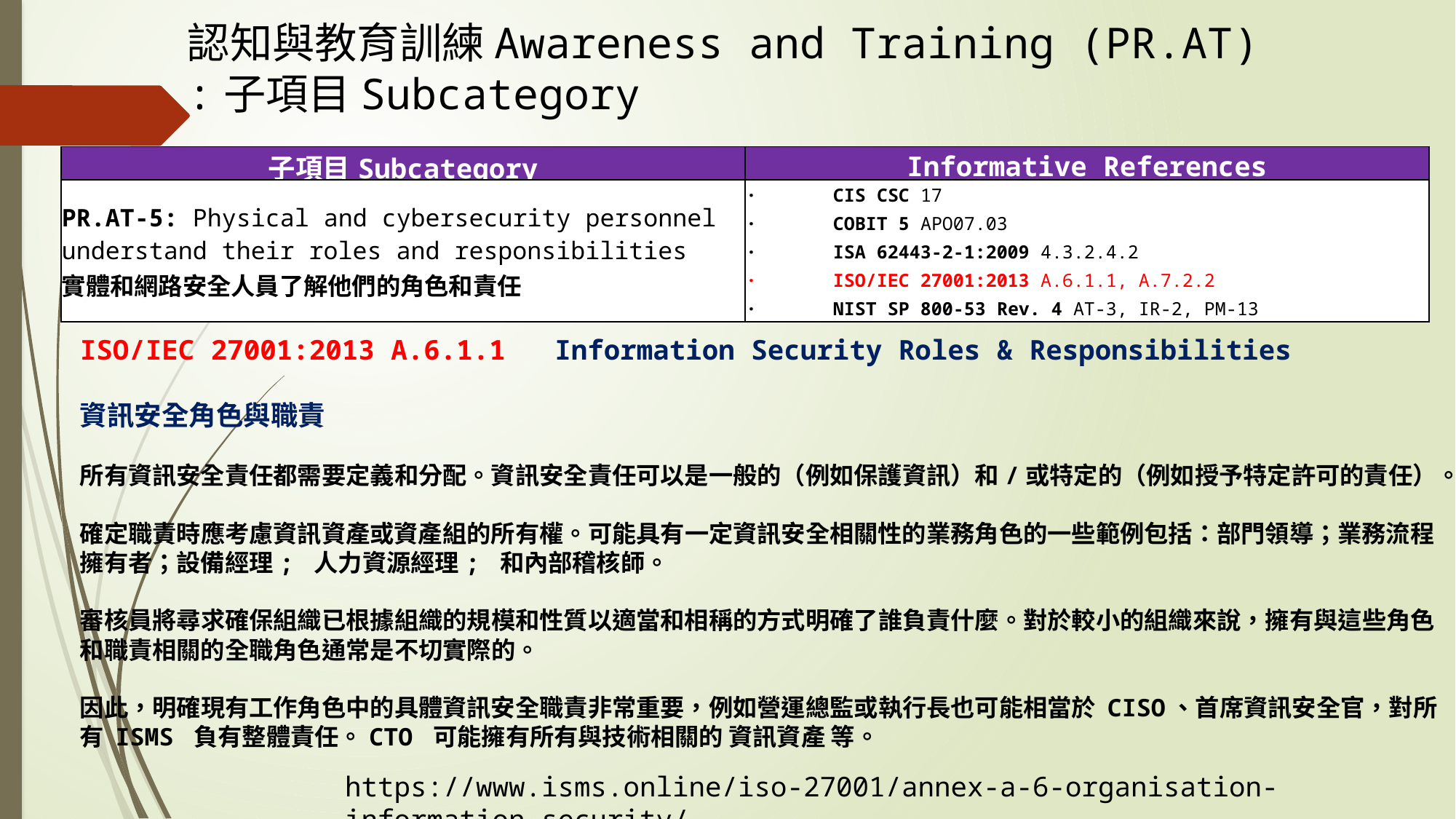

認知與教育訓練Awareness and Training (PR.AT)
:子項目Subcategory
| 子項目Subcategory | Informative References |
| --- | --- |
| PR.AT-5: Physical and cybersecurity personnel understand their roles and responsibilities 實體和網路安全人員了解他們的角色和責任 | ·       CIS CSC 17 |
|  | ·       COBIT 5 APO07.03 |
|  | ·       ISA 62443-2-1:2009 4.3.2.4.2 |
|  | ·       ISO/IEC 27001:2013 A.6.1.1, A.7.2.2 |
|  | ·       NIST SP 800-53 Rev. 4 AT-3, IR-2, PM-13 |
ISO/IEC 27001:2013 A.6.1.1   Information Security Roles & Responsibilities

資訊安全角色與職責

所有資訊安全責任都需要定義和分配。資訊安全責任可以是一般的（例如保護資訊）和/或特定的（例如授予特定許可的責任）。

確定職責時應考慮資訊資產或資產組的所有權。可能具有一定資訊安全相關性的業務角色的一些範例包括：部門領導；業務流程擁有者；設備經理; 人力資源經理; 和內部稽核師。

審核員將尋求確保組織已根據組織的規模和性質以適當和相稱的方式明確了誰負責什麼。對於較小的組織來說，擁有與這些角色和職責相關的全職角色通常是不切實際的。

因此，明確現有工作角色中的具體資訊安全職責非常重要，例如營運總監或執行長也可能相當於 CISO、首席資訊安全官，對所有 ISMS 負有整體責任。CTO 可能擁有所有與技術相關的 資訊資產 等。
https://www.isms.online/iso-27001/annex-a-6-organisation-information-security/